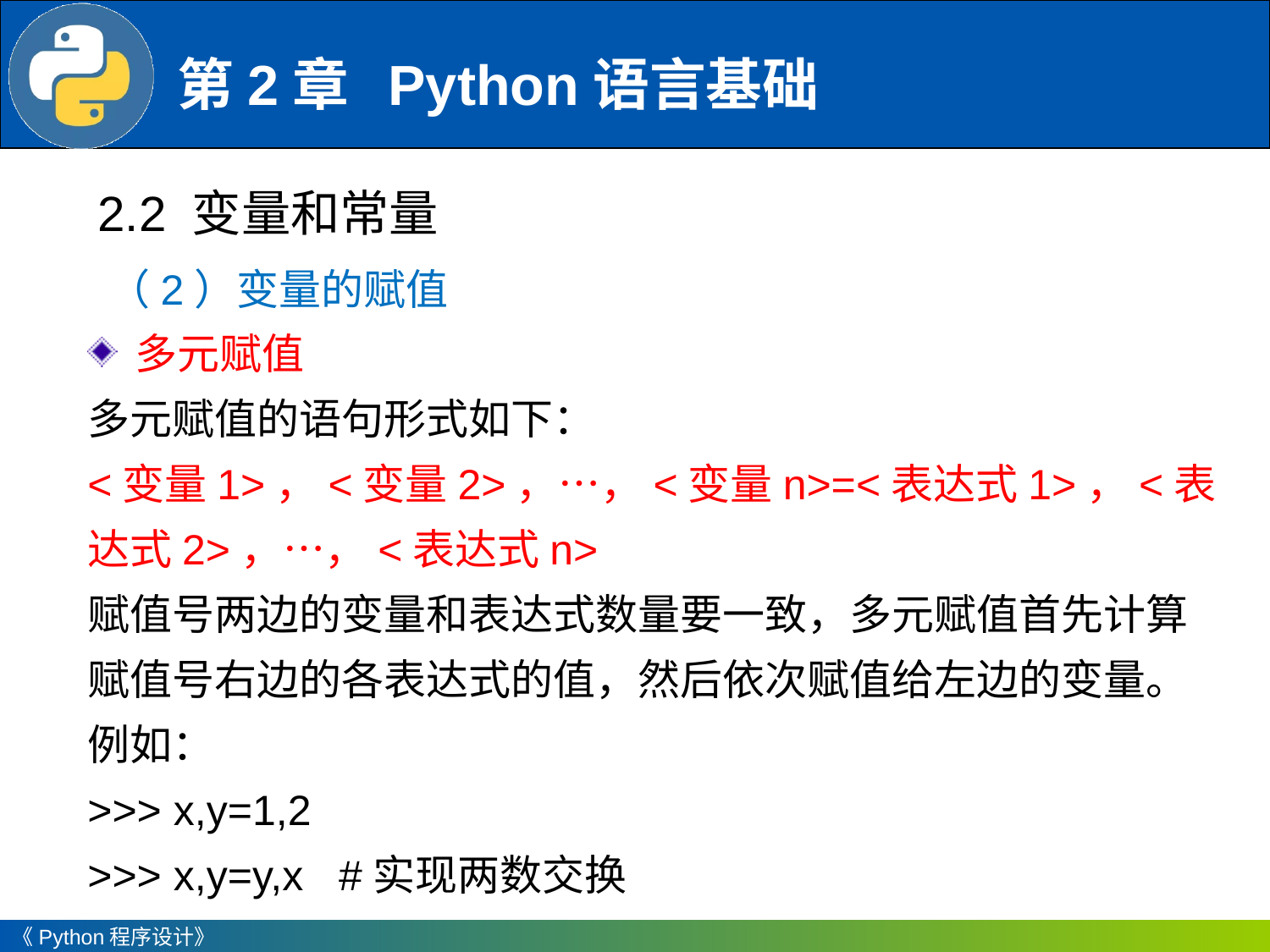

2.2 变量和常量
（2）变量的赋值
多元赋值
多元赋值的语句形式如下：
<变量1>，<变量2>，…，<变量n>=<表达式1>，<表达式2>，…，<表达式n>
赋值号两边的变量和表达式数量要一致，多元赋值首先计算赋值号右边的各表达式的值，然后依次赋值给左边的变量。
例如：
>>> x,y=1,2
>>> x,y=y,x   #实现两数交换